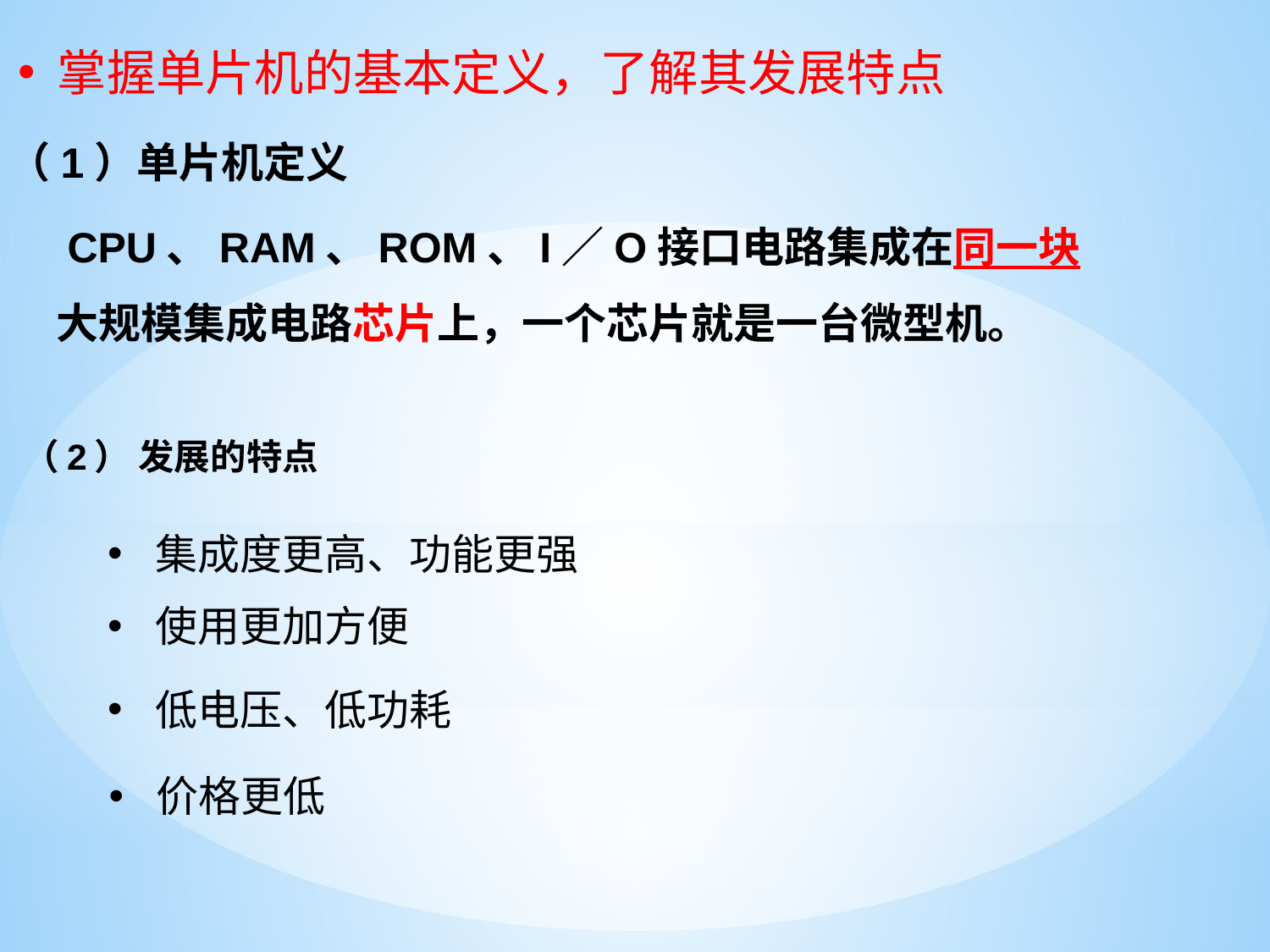

掌握单片机的基本定义，了解其发展特点
（1）单片机定义
     CPU、RAM、ROM、I／O接口电路集成在同一块大规模集成电路芯片上，一个芯片就是一台微型机。
（2） 发展的特点
集成度更高、功能更强
使用更加方便
低电压、低功耗
价格更低